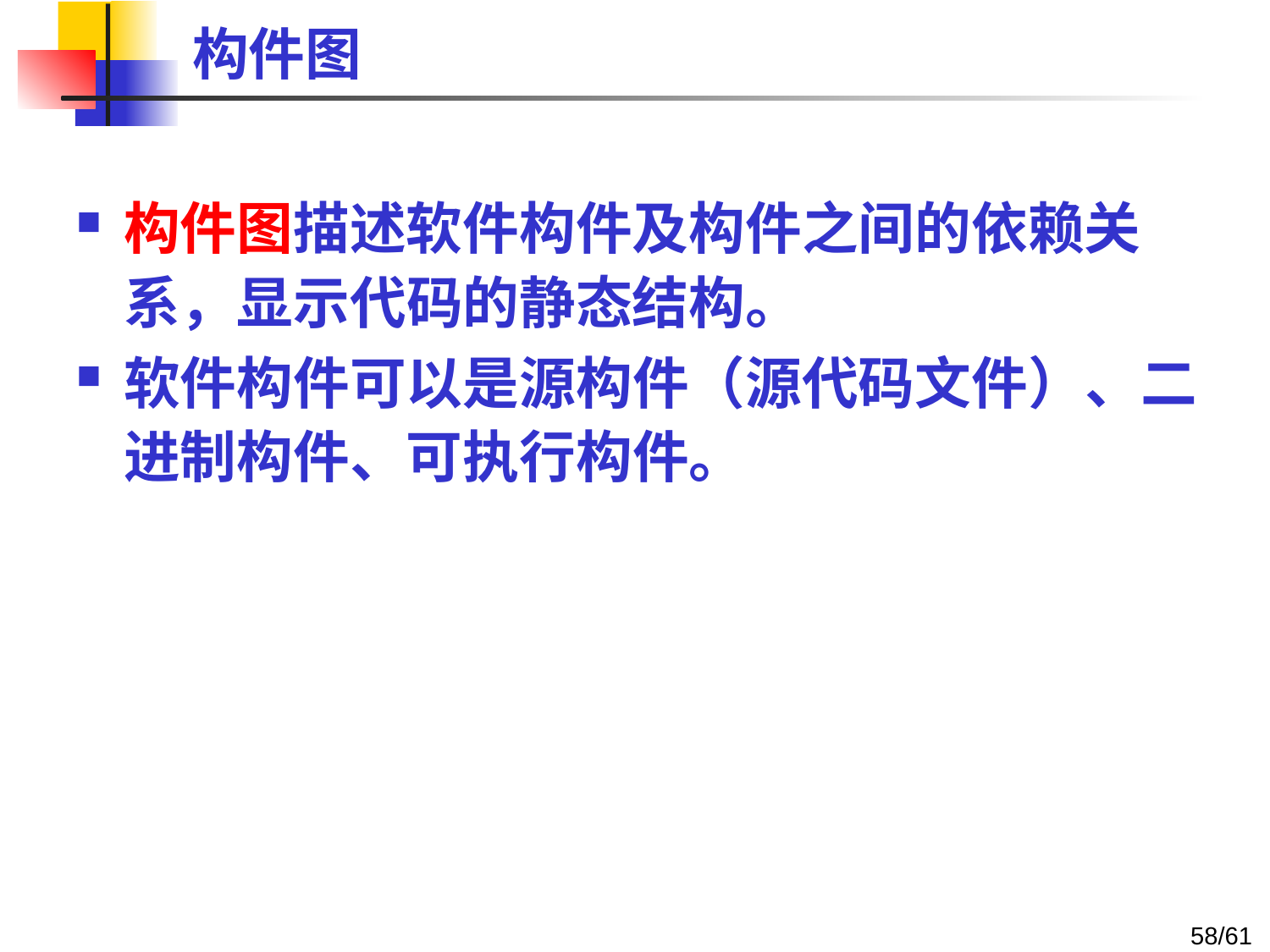

构件图
构件图描述软件构件及构件之间的依赖关系，显示代码的静态结构。
软件构件可以是源构件（源代码文件）、二进制构件、可执行构件。
58/61